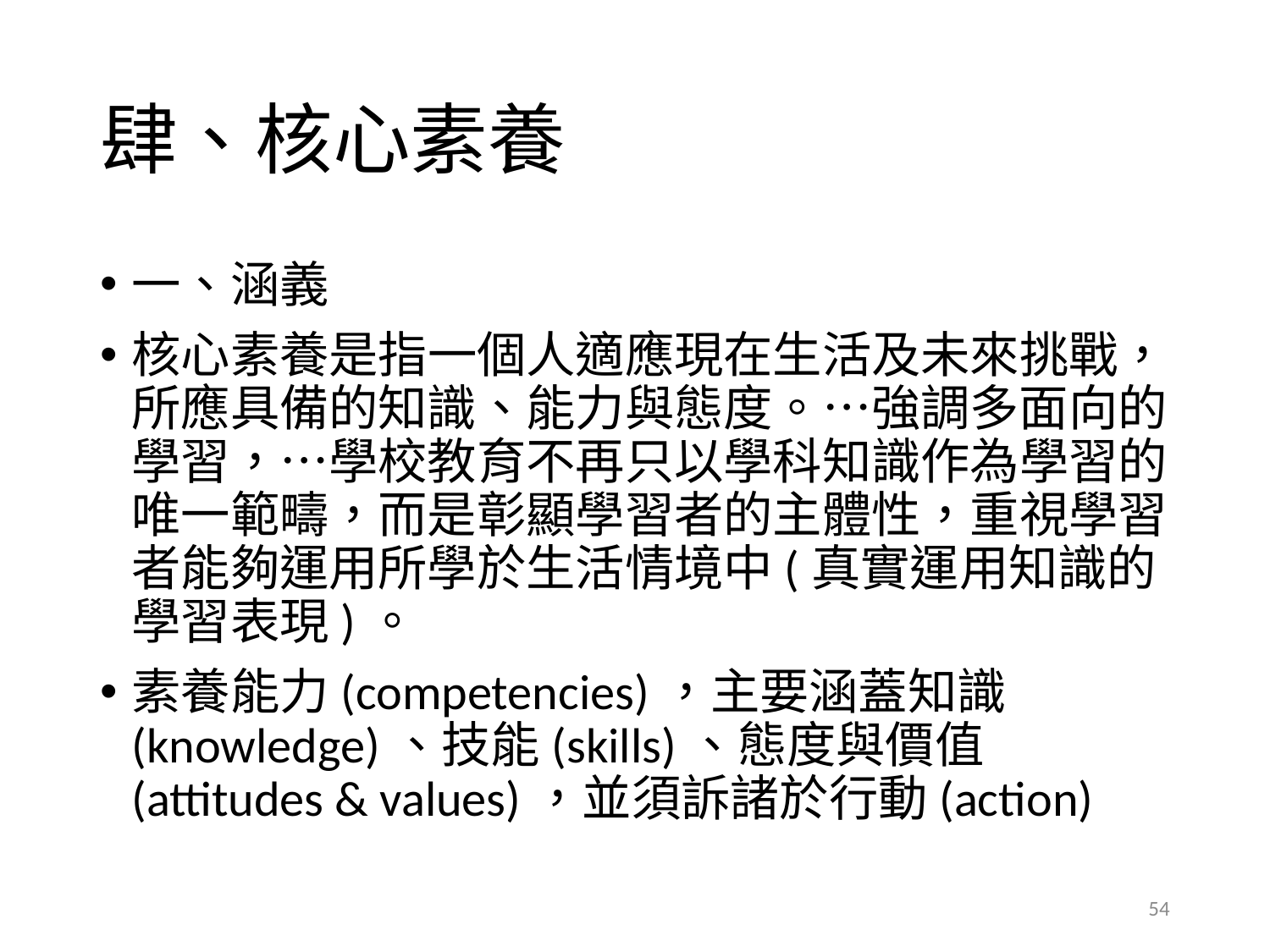

# 肆、核心素養
一、涵義
核心素養是指一個人適應現在生活及未來挑戰，所應具備的知識、能力與態度。…強調多面向的學習，…學校教育不再只以學科知識作為學習的唯一範疇，而是彰顯學習者的主體性，重視學習者能夠運用所學於生活情境中(真實運用知識的學習表現)。
素養能力(competencies)，主要涵蓋知識(knowledge)、技能(skills)、態度與價值(attitudes & values)，並須訴諸於行動(action)

54